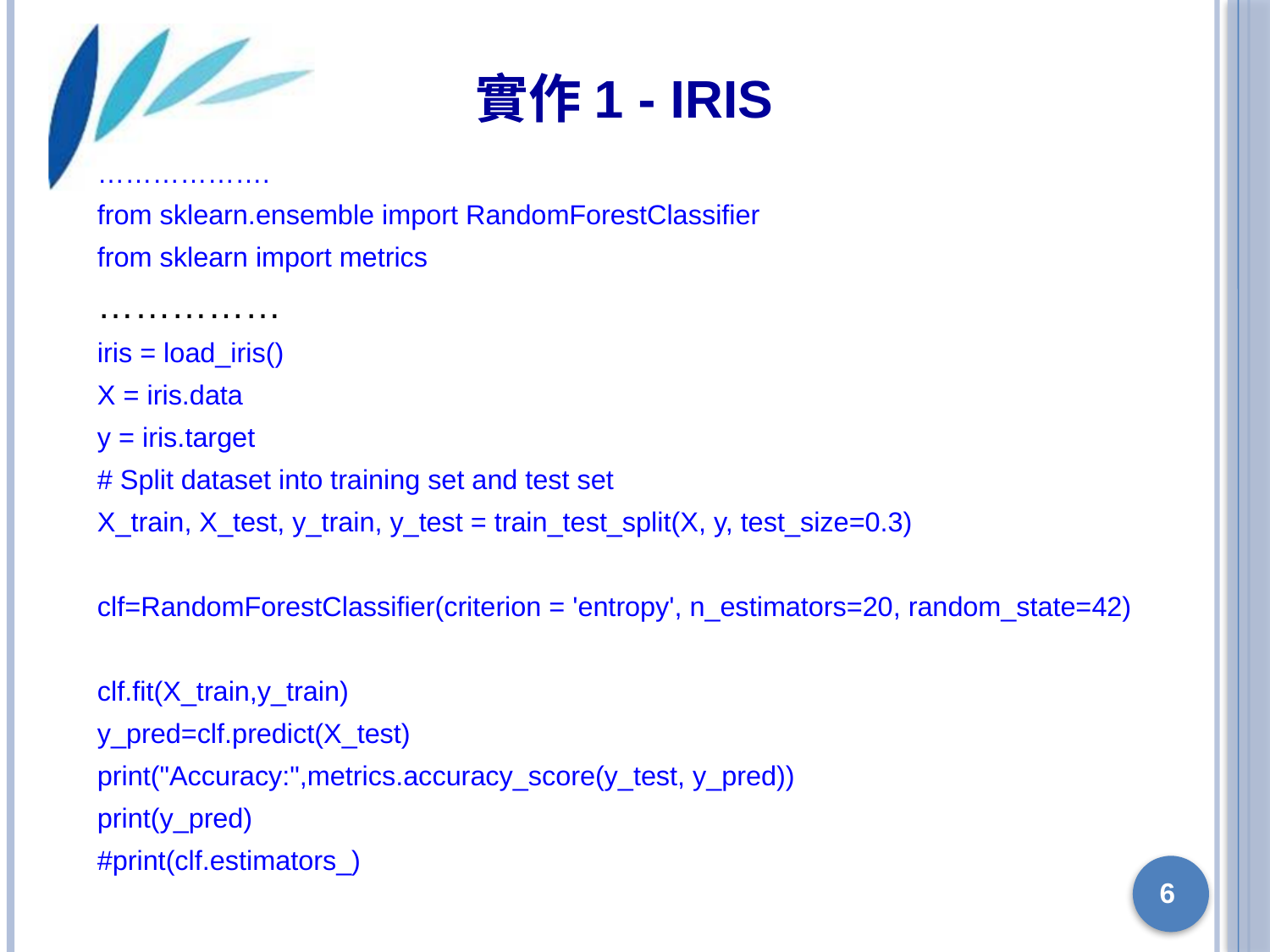

# 實作1 - iris
……………….
from sklearn.ensemble import RandomForestClassifier
from sklearn import metrics
……………
iris = load_iris()
X = iris.data
y = iris.target
# Split dataset into training set and test set
X_train, X_test, y_train, y_test = train_test_split(X, y, test_size=0.3)

clf=RandomForestClassifier(criterion = 'entropy', n_estimators=20, random_state=42)

clf.fit(X_train,y_train)
y_pred=clf.predict(X_test)
print("Accuracy:",metrics.accuracy_score(y_test, y_pred))
print(y_pred)
#print(clf.estimators_)

6